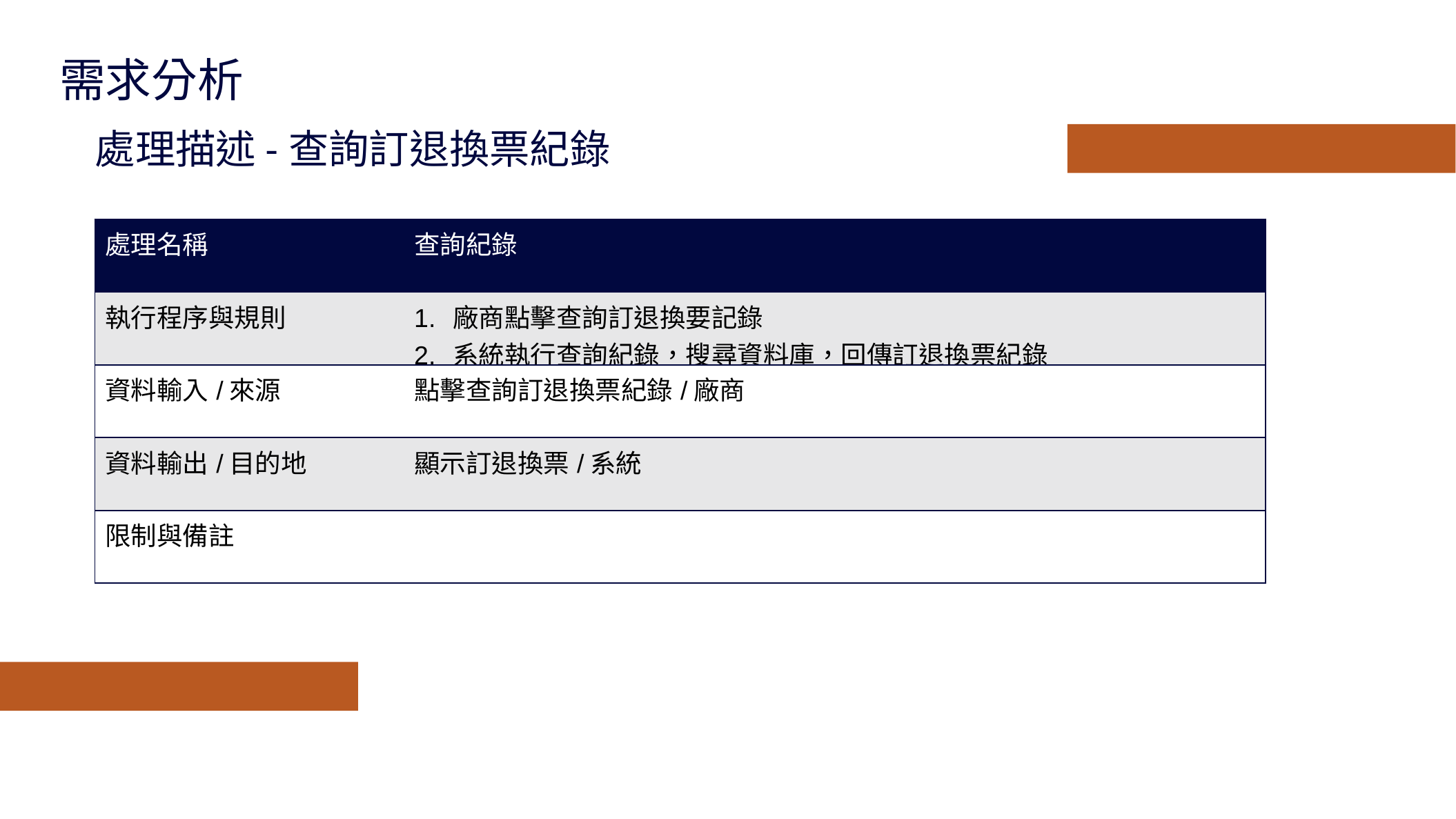

需求分析

處理描述-查詢訂退換票紀錄
| 處理名稱 | 查詢紀錄 |
| --- | --- |
| 執行程序與規則 | 廠商點擊查詢訂退換要記錄 系統執行查詢紀錄，搜尋資料庫，回傳訂退換票紀錄 |
| 資料輸入/來源 | 點擊查詢訂退換票紀錄/廠商 |
| 資料輸出/目的地 | 顯示訂退換票/系統 |
| 限制與備註 |  |